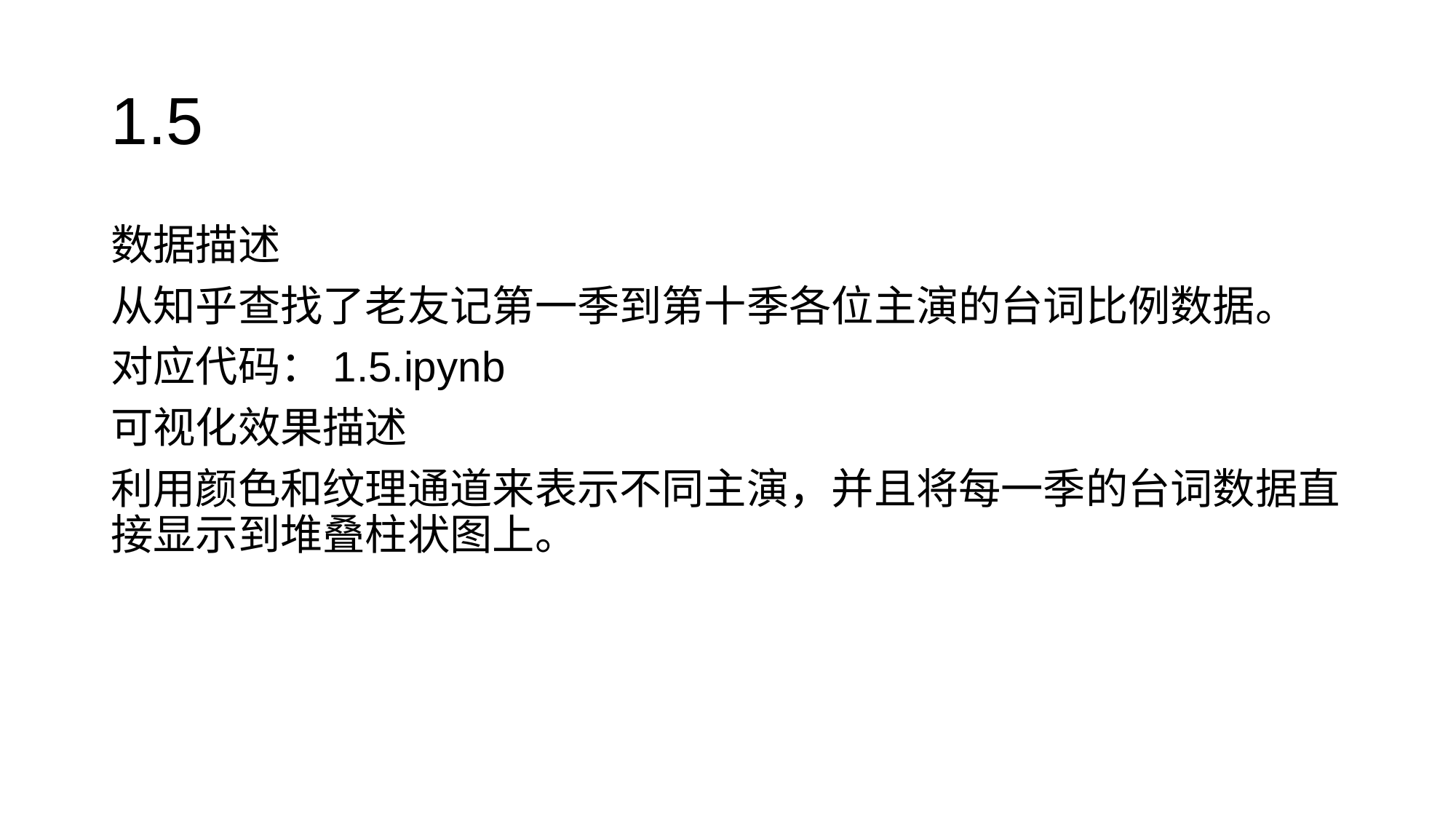

# 1.5
数据描述
从知乎查找了老友记第一季到第十季各位主演的台词比例数据。
对应代码：1.5.ipynb
可视化效果描述
利用颜色和纹理通道来表示不同主演，并且将每一季的台词数据直接显示到堆叠柱状图上。